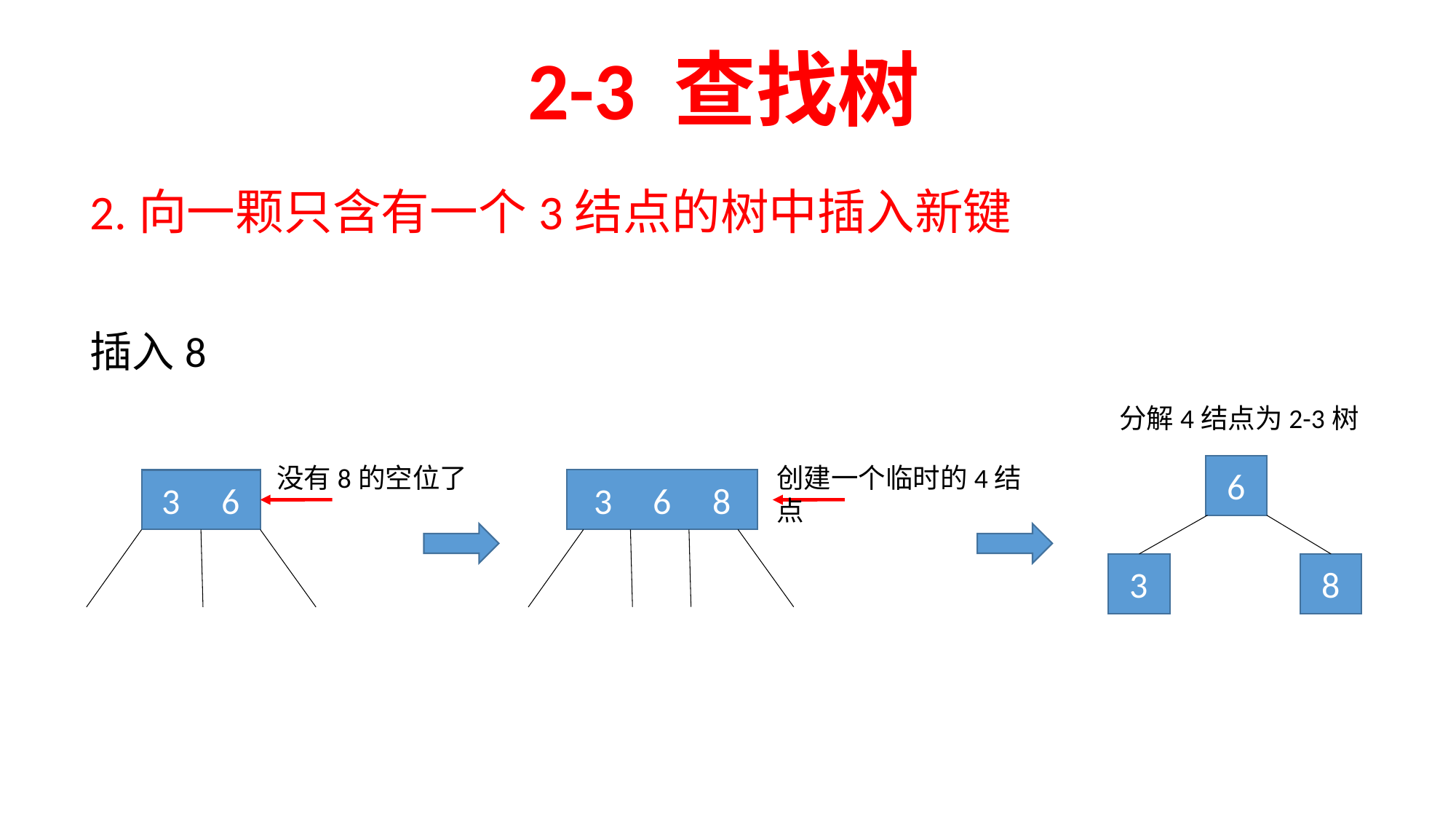

2-3 查找树
2.向一颗只含有一个3结点的树中插入新键
插入8
分解4结点为2-3树
没有8的空位了
创建一个临时的4结点
6
3     6     8
3     6

3
8